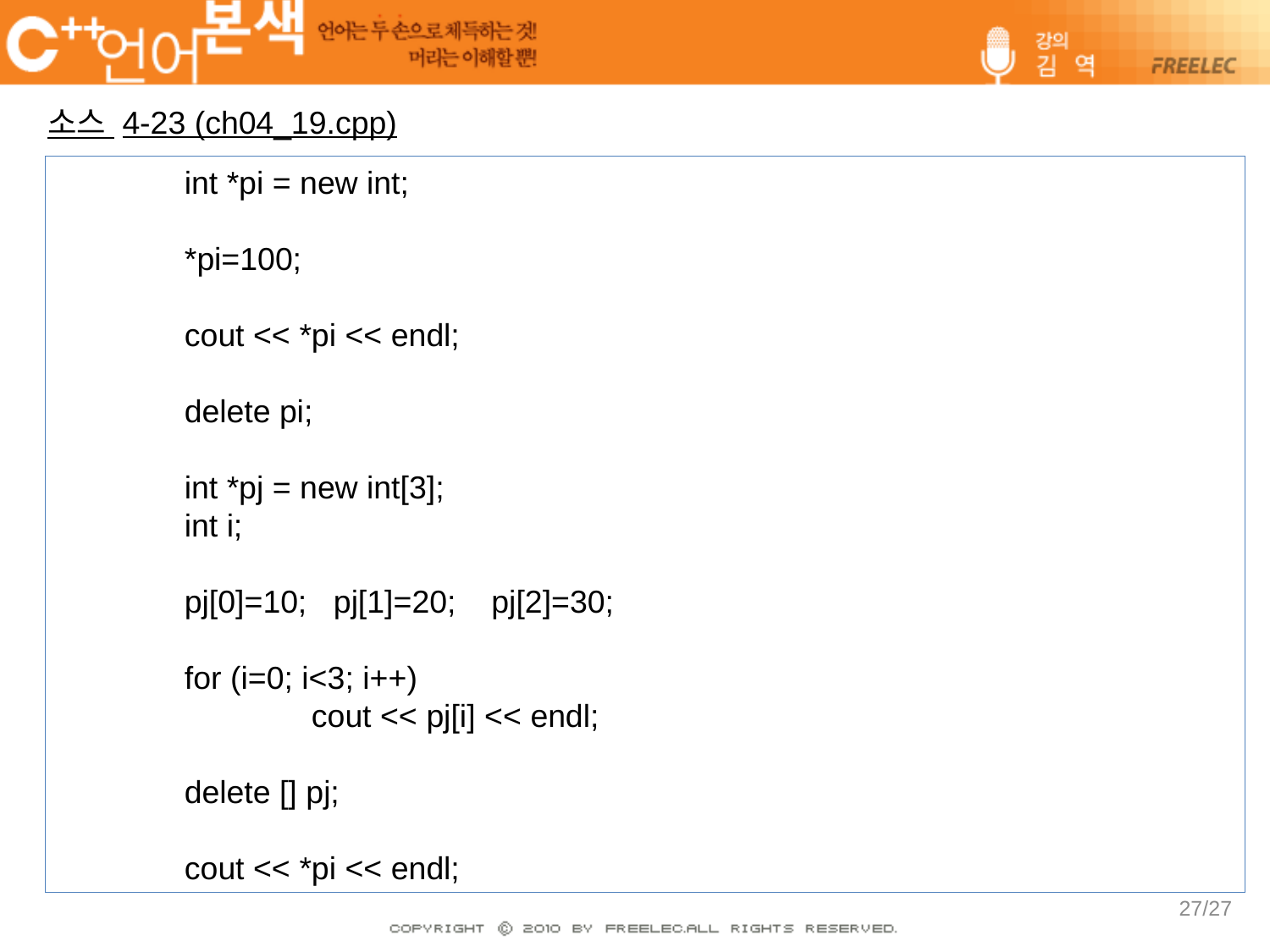

소스 4-23 (ch04_19.cpp)
	int *pi = new int;

	*pi=100;

	cout << *pi << endl;

	delete pi;

	int *pj = new int[3];
	int i;

	pj[0]=10;   pj[1]=20;    pj[2]=30;

	for (i=0; i<3; i++)
		cout << pj[i] << endl;

	delete [] pj;

	cout << *pi << endl;
27/27